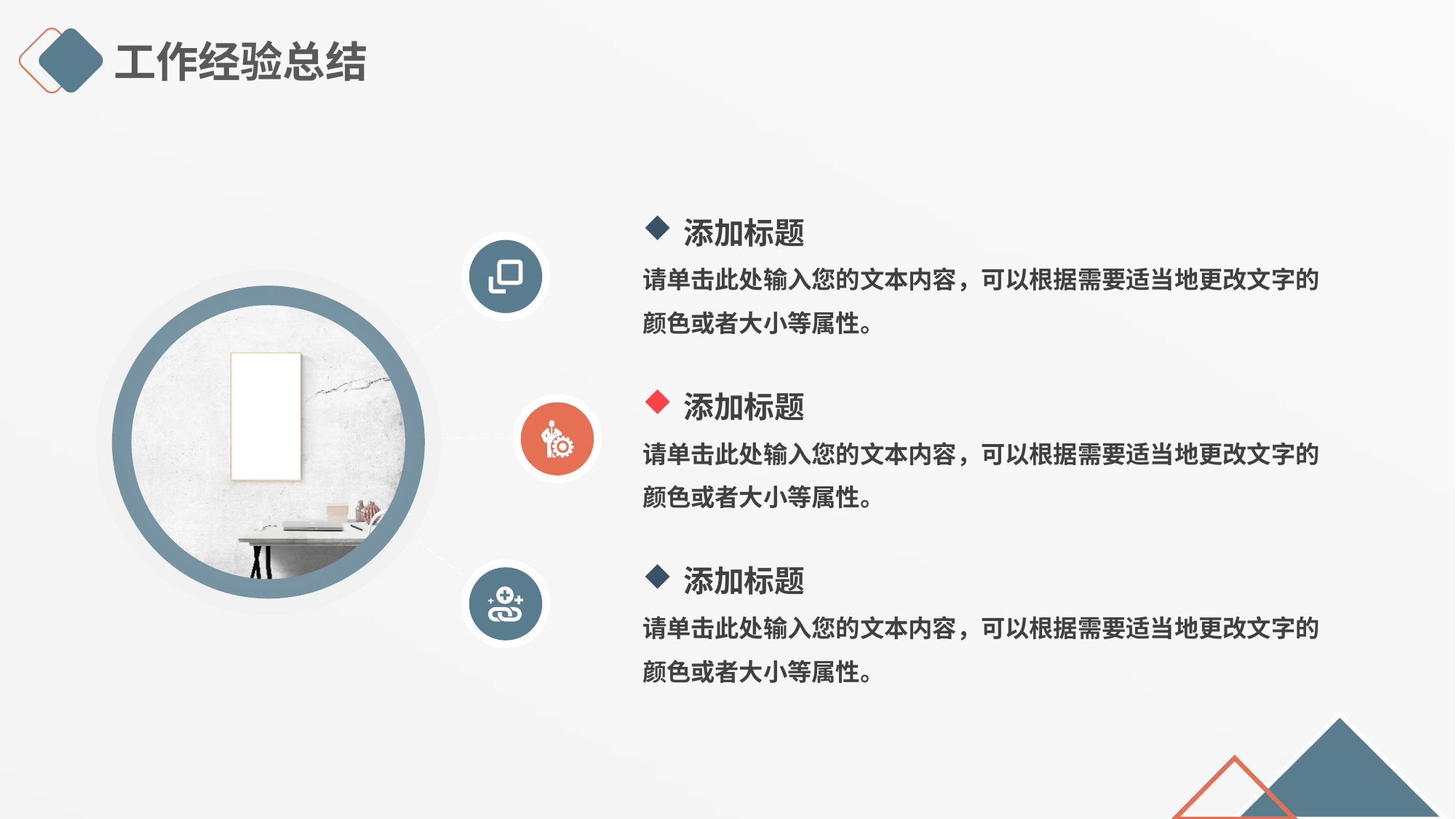

工作经验总结

添加标题
请单击此处输入您的文本内容，可以根据需要适当地更改文字的颜色或者大小等属性。
添加标题
请单击此处输入您的文本内容，可以根据需要适当地更改文字的颜色或者大小等属性。
添加标题
请单击此处输入您的文本内容，可以根据需要适当地更改文字的颜色或者大小等属性。